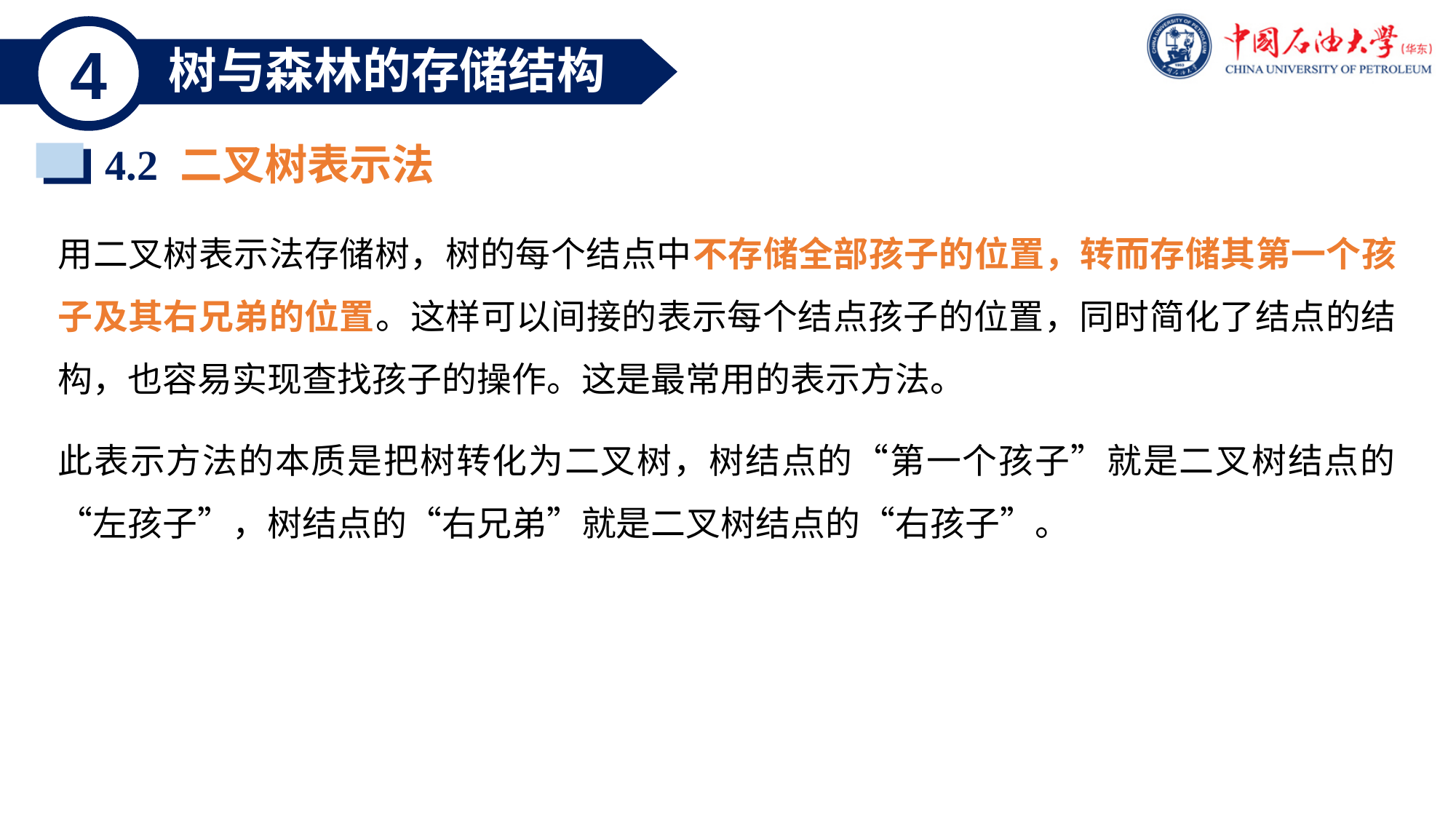

4
树与森林的存储结构
4.2 二叉树表示法

用二叉树表示法存储树，树的每个结点中不存储全部孩子的位置，转而存储其第一个孩子及其右兄弟的位置。这样可以间接的表示每个结点孩子的位置，同时简化了结点的结构，也容易实现查找孩子的操作。这是最常用的表示方法。
此表示方法的本质是把树转化为二叉树，树结点的“第一个孩子”就是二叉树结点的“左孩子”，树结点的“右兄弟”就是二叉树结点的“右孩子”。